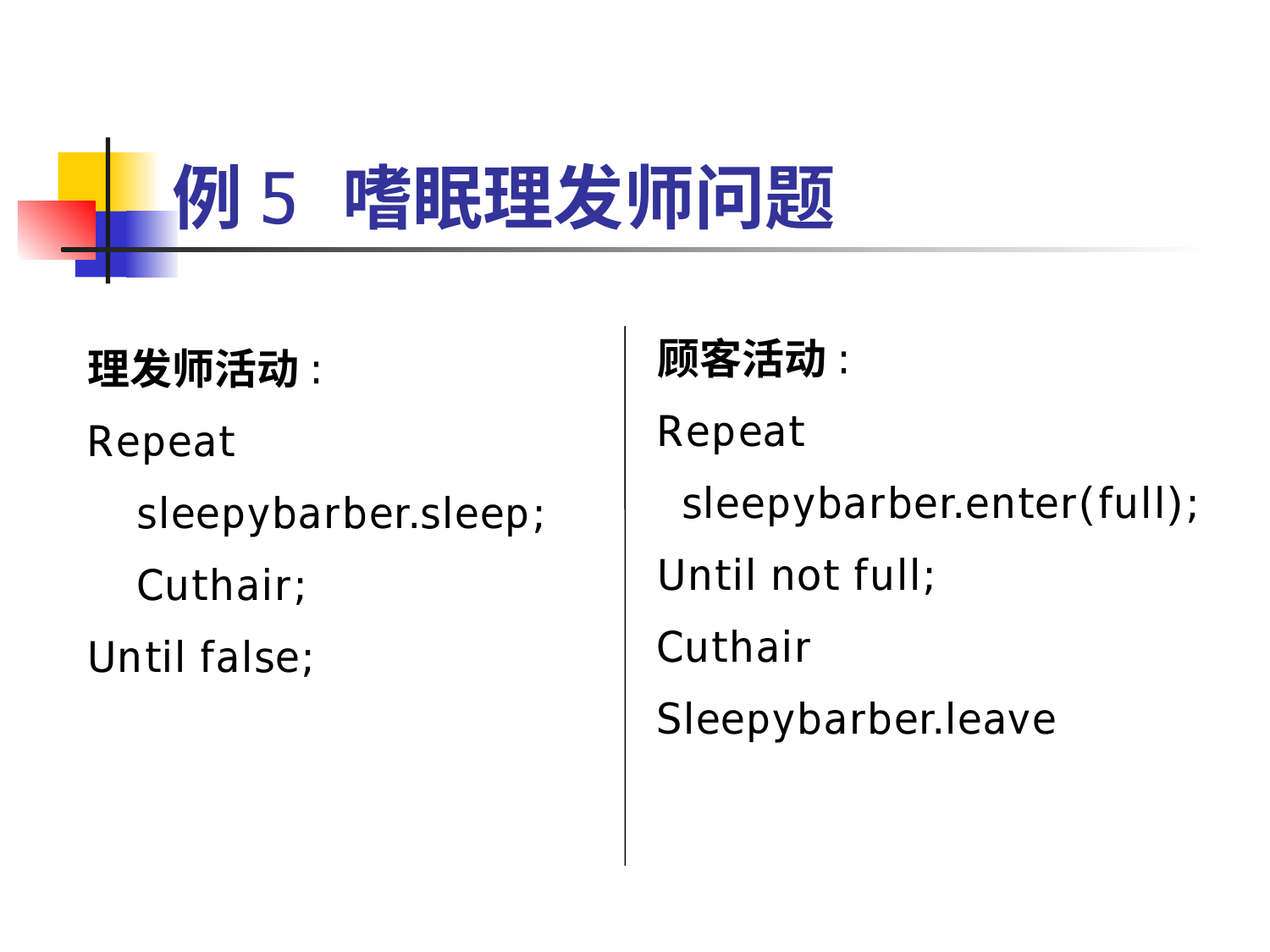

# 例5 嗜眠理发师问题

顾客活动:
Repeat
  sleepybarber.enter(full);
Until not full;
Cuthair
Sleepybarber.leave
理发师活动:
Repeat
    sleepybarber.sleep;
    Cuthair;
Until false;